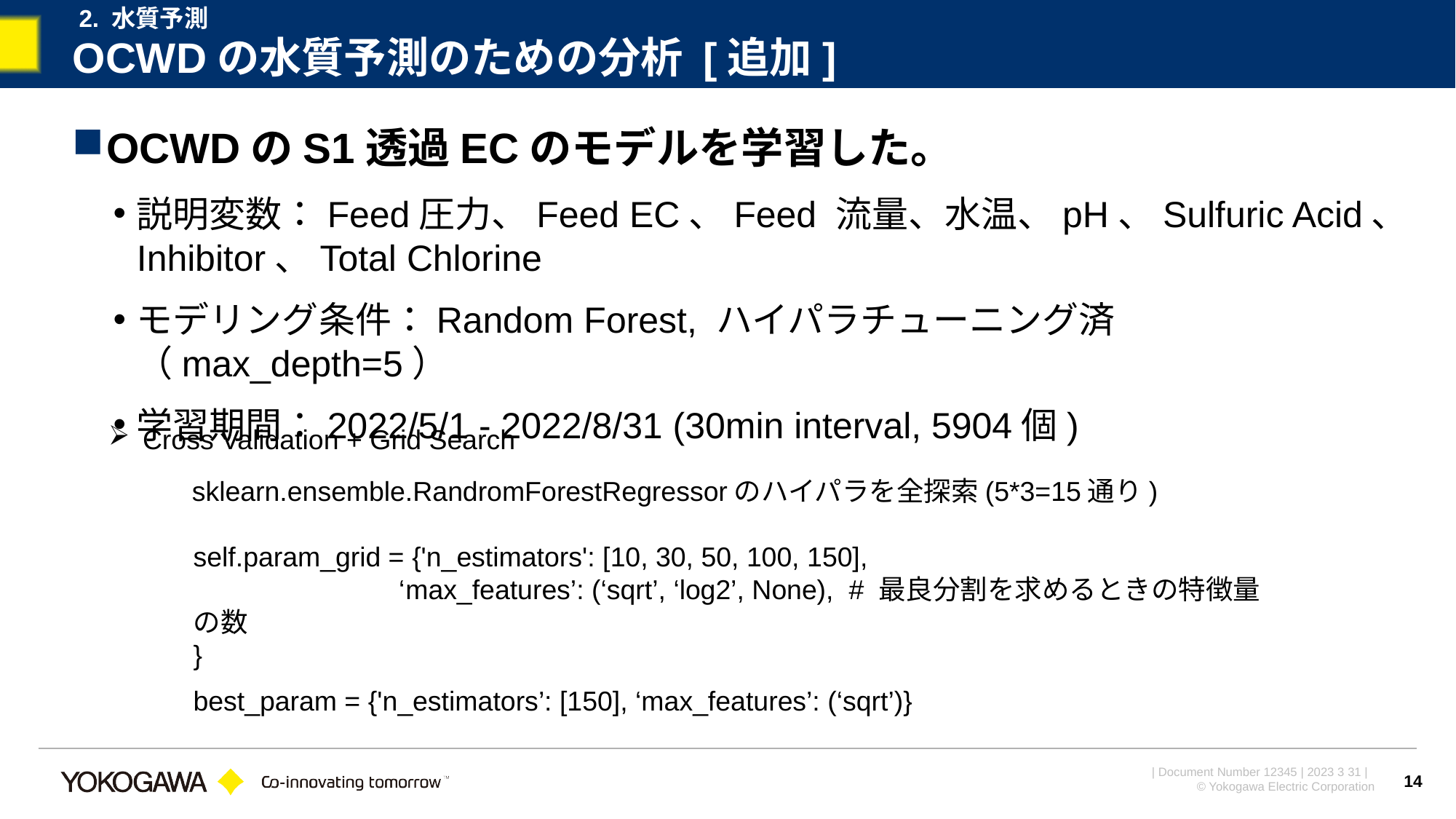

2. 水質予測
# OCWDの水質予測のための分析 [追加]
OCWDのS1透過ECのモデルを学習した。
説明変数：Feed圧力、Feed EC、Feed 流量、水温、pH、Sulfuric Acid、Inhibitor、Total Chlorine
モデリング条件：Random Forest, ハイパラチューニング済（max_depth=5）
学習期間：2022/5/1 - 2022/8/31 (30min interval, 5904個)
Cross Validation + Grid Search
sklearn.ensemble.RandromForestRegressorのハイパラを全探索(5*3=15通り)
self.param_grid = {'n_estimators': [10, 30, 50, 100, 150],
                           ‘max_features’: (‘sqrt’, ‘log2’, None),  # 最良分割を求めるときの特徴量の数
}
best_param = {'n_estimators’: [150], ‘max_features’: (‘sqrt’)}
14